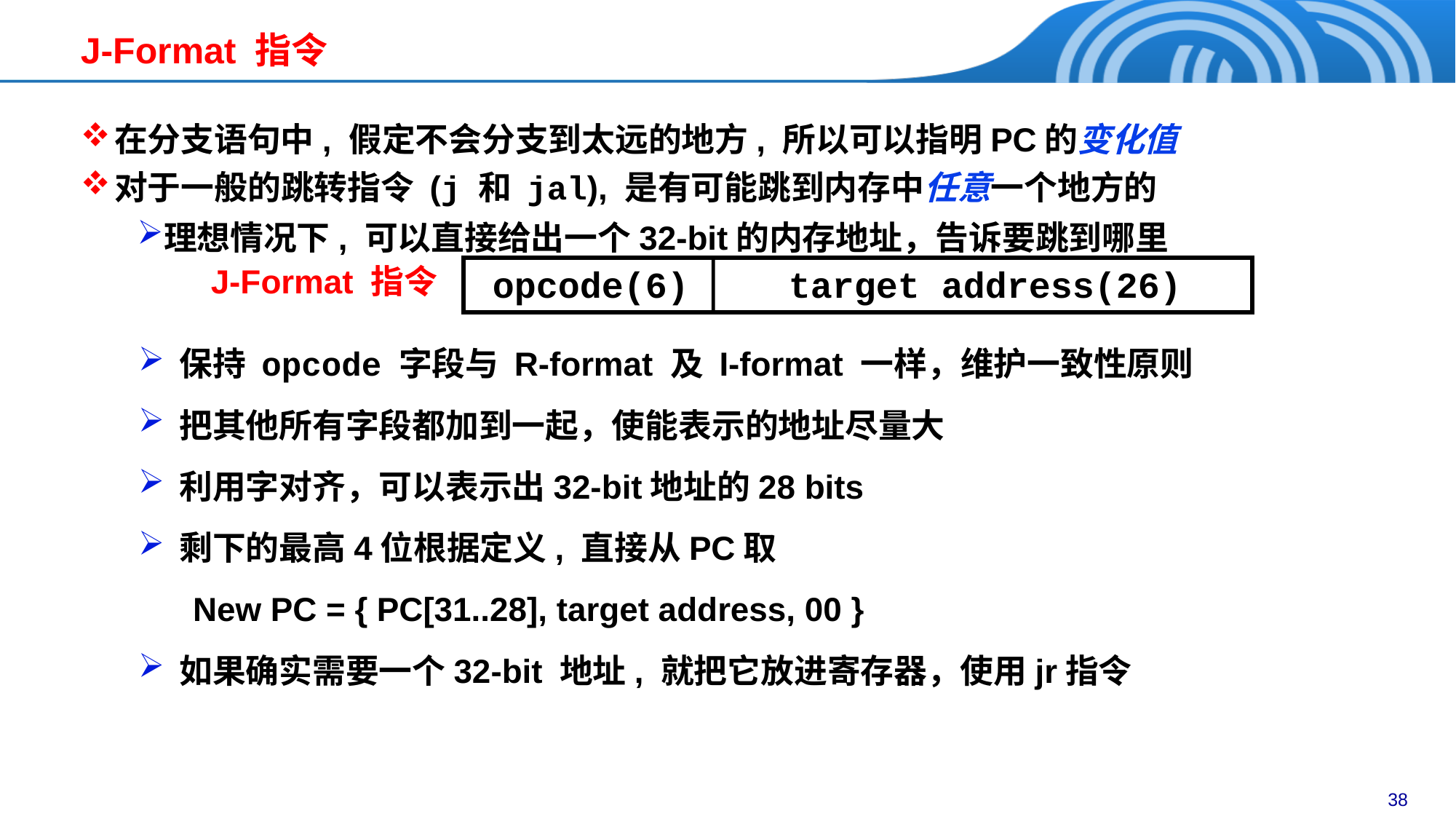

J-Format 指令
在分支语句中, 假定不会分支到太远的地方, 所以可以指明PC的变化值
对于一般的跳转指令 (j 和 jal), 是有可能跳到内存中任意一个地方的
理想情况下, 可以直接给出一个32-bit的内存地址，告诉要跳到哪里

opcode(6)
target address(26)
J-Format 指令
保持 opcode 字段与 R-format 及 I-format 一样，维护一致性原则
把其他所有字段都加到一起，使能表示的地址尽量大
利用字对齐，可以表示出32-bit地址的28 bits
剩下的最高4位根据定义, 直接从PC取
New PC = { PC[31..28], target address, 00 }
如果确实需要一个32-bit 地址, 就把它放进寄存器，使用jr指令